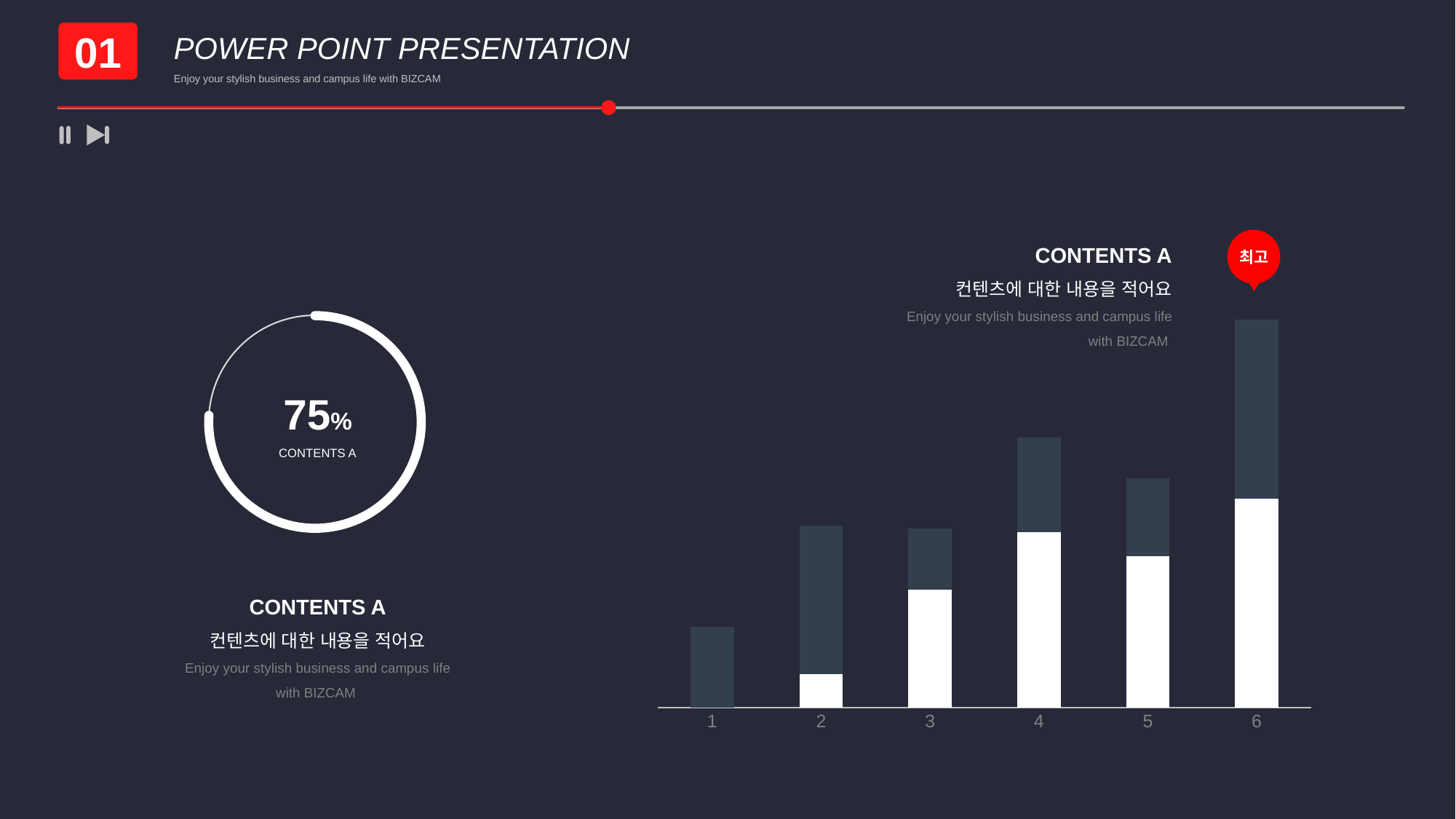

POWER POINT PRESENTATION
Enjoy your stylish business and campus life with BIZCAM
01

CONTENTS A
컨텐츠에 대한 내용을 적어요
Enjoy your stylish business and campus life with BIZCAM

### Chart

| Category | 계열 1 | 계열 2 |
|---|---|---|
| 1 | 0.0 | 2.4 |
| 2 | 1.0 | 4.4 |
| 3 | 3.5 | 1.8 |
| 4 | 5.2 | 2.8 |
| 5 | 4.5 | 2.3 |
| 6 | 6.2 | 5.3 |
최고

75%
CONTENTS A
CONTENTS A
컨텐츠에 대한 내용을 적어요
Enjoy your stylish business and campus life with BIZCAM